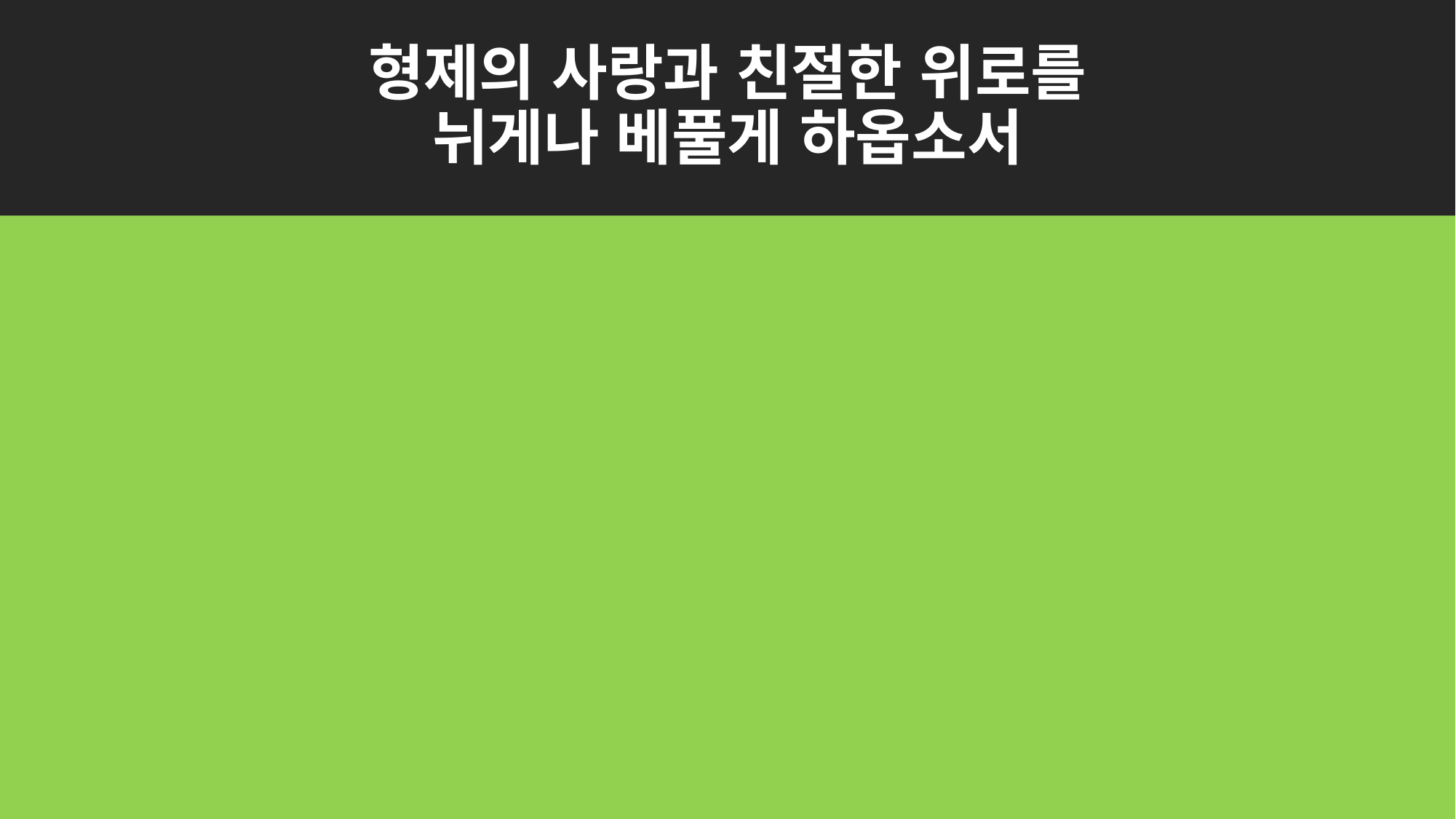

# 형제의 사랑과 친절한 위로를 뉘게나 베풀게 하옵소서